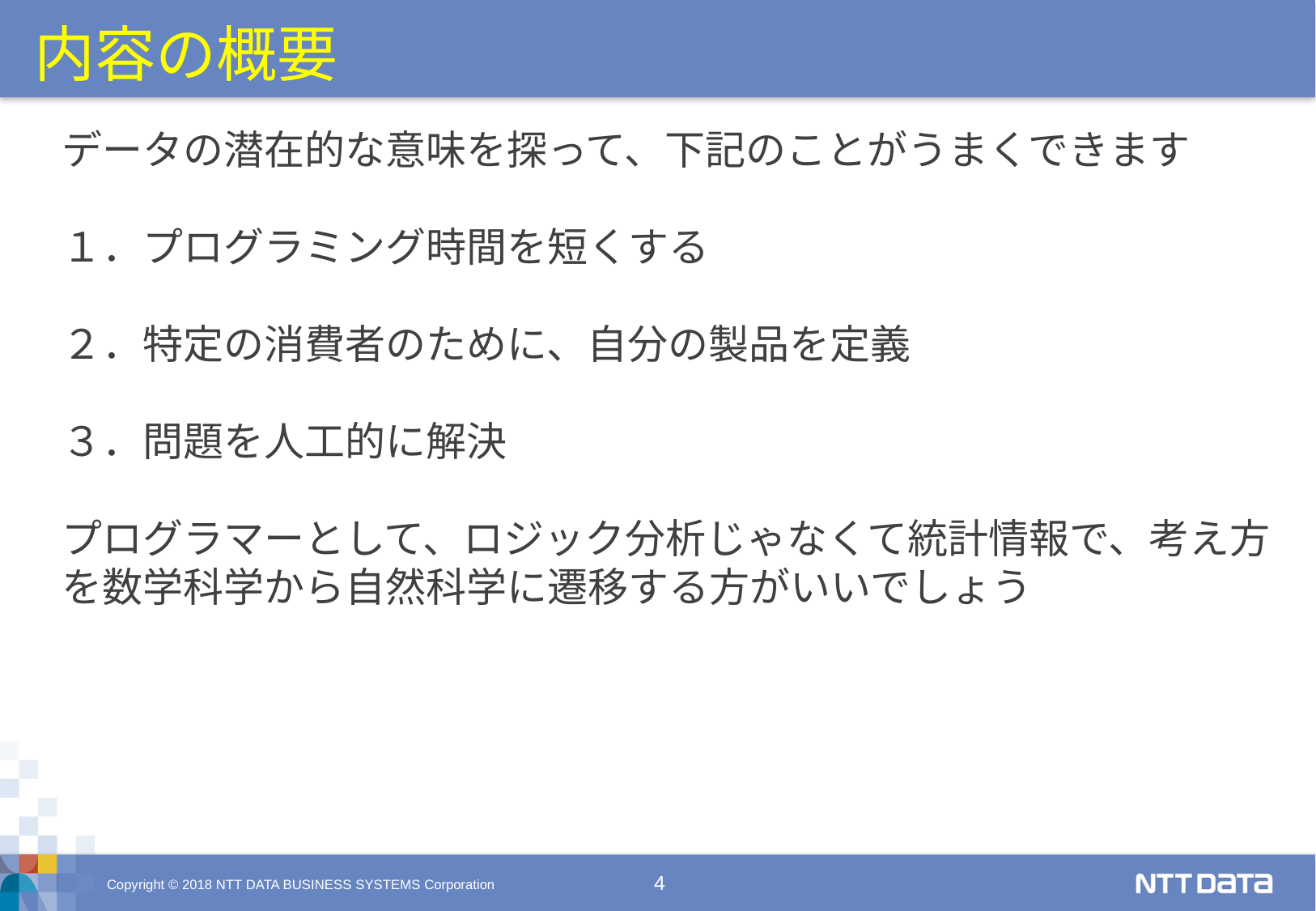

内容の概要
データの潜在的な意味を探って、下記のことがうまくできます

１．プログラミング時間を短くする

２．特定の消費者のために、自分の製品を定義

３．問題を人工的に解決

プログラマーとして、ロジック分析じゃなくて統計情報で、考え方を数学科学から自然科学に遷移する方がいいでしょう